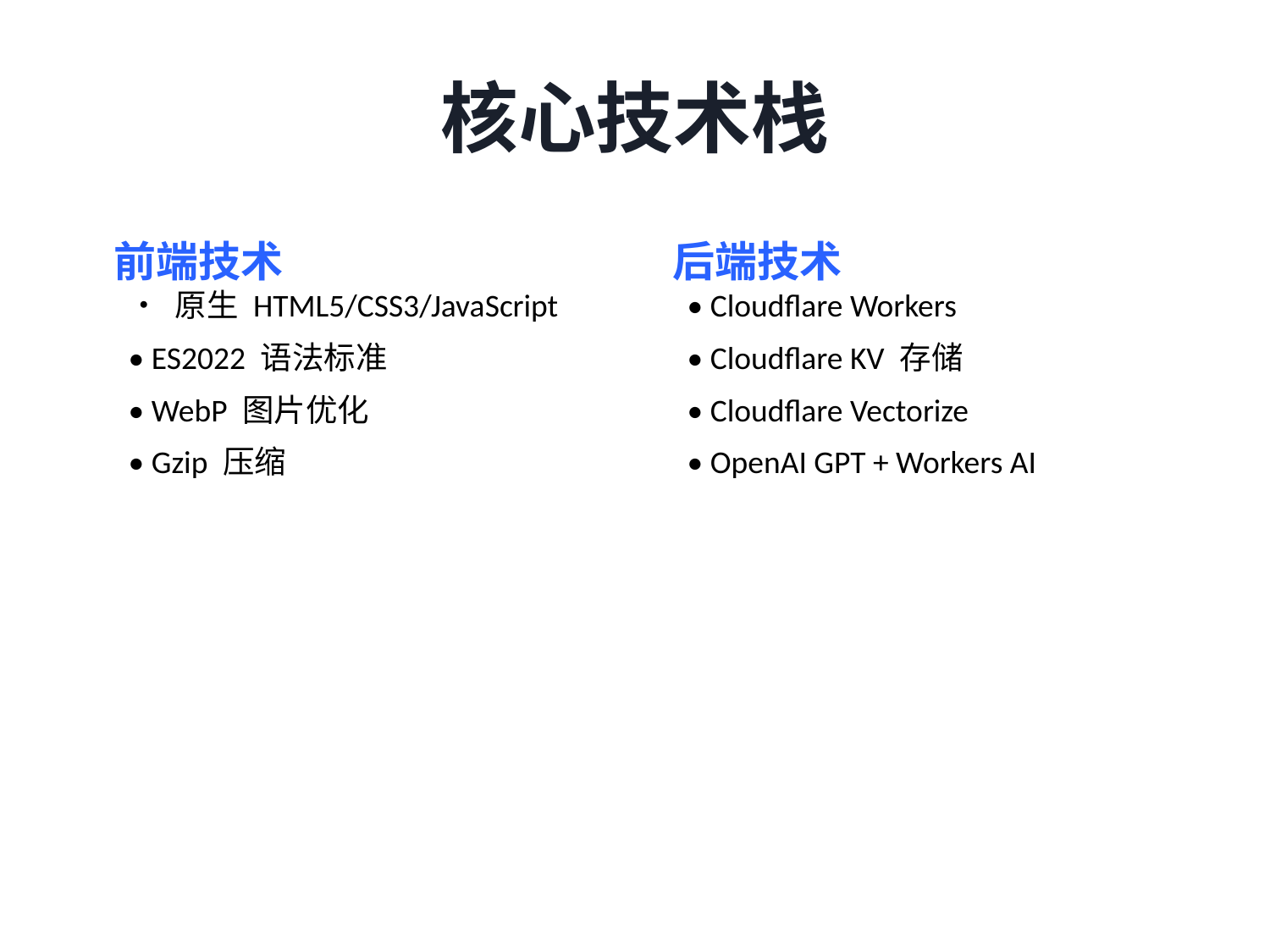

核心技术栈
前端技术
  • 原生 HTML5/CSS3/JavaScript
  • ES2022 语法标准
  • WebP 图片优化
  • Gzip 压缩
后端技术
  • Cloudflare Workers
  • Cloudflare KV 存储
  • Cloudflare Vectorize
  • OpenAI GPT + Workers AI